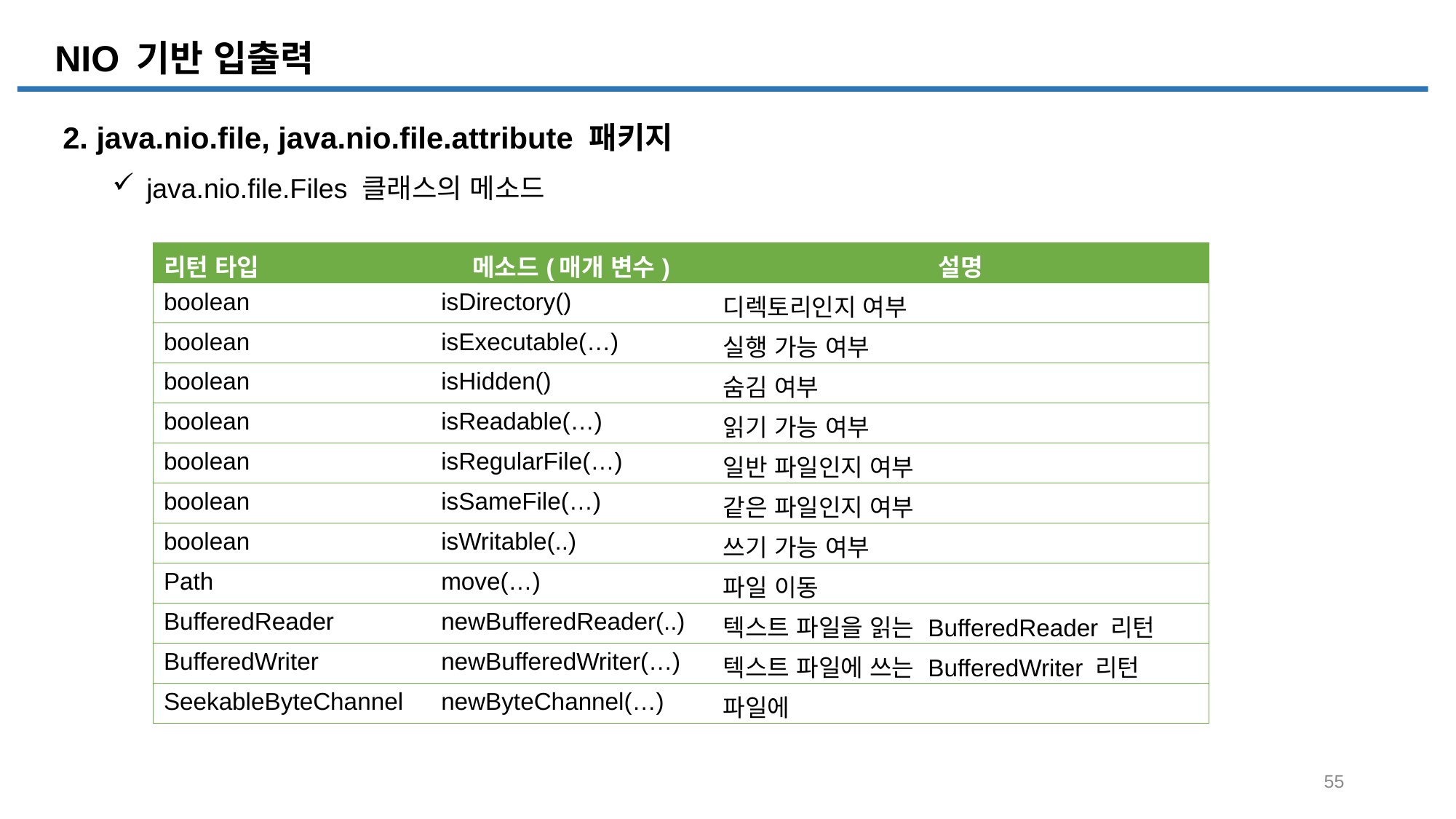

NIO

File 기반 입출력
2. java.nio.file, java.nio.file.attribute 패키지
java.nio.file.Files 클래스의 메소드

| 리턴 타입 | 메소드(매개 변수) | 설명 |
| --- | --- | --- |
| boolean | isDirectory() | 디렉토리인지 여부 |
| boolean | isExecutable(…) | 실행 가능 여부 |
| boolean | isHidden() | 숨김 여부 |
| boolean | isReadable(…) | 읽기 가능 여부 |
| boolean | isRegularFile(…) | 일반 파일인지 여부 |
| boolean | isSameFile(…) | 같은 파일인지 여부 |
| boolean | isWritable(..) | 쓰기 가능 여부 |
| Path | move(…) | 파일 이동 |
| BufferedReader | newBufferedReader(..) | 텍스트 파일을 읽는 BufferedReader 리턴 |
| BufferedWriter | newBufferedWriter(…) | 텍스트 파일에 쓰는 BufferedWriter 리턴 |
| SeekableByteChannel | newByteChannel(…) | 파일에 |
55